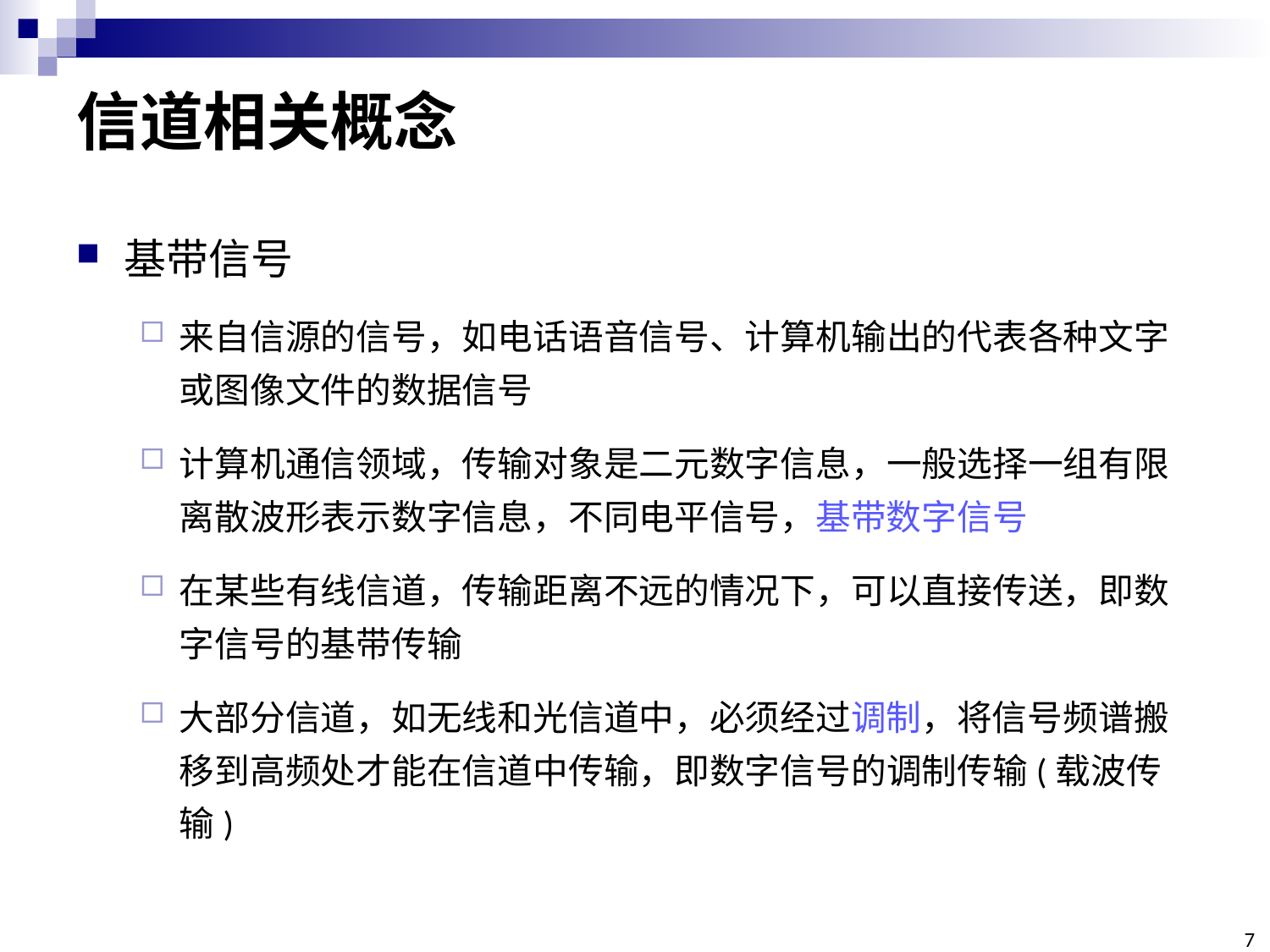

# 信道相关概念
基带信号
来自信源的信号，如电话语音信号、计算机输出的代表各种文字或图像文件的数据信号
计算机通信领域，传输对象是二元数字信息，一般选择一组有限离散波形表示数字信息，不同电平信号，基带数字信号
在某些有线信道，传输距离不远的情况下，可以直接传送，即数字信号的基带传输
大部分信道，如无线和光信道中，必须经过调制，将信号频谱搬移到高频处才能在信道中传输，即数字信号的调制传输(载波传输)
7